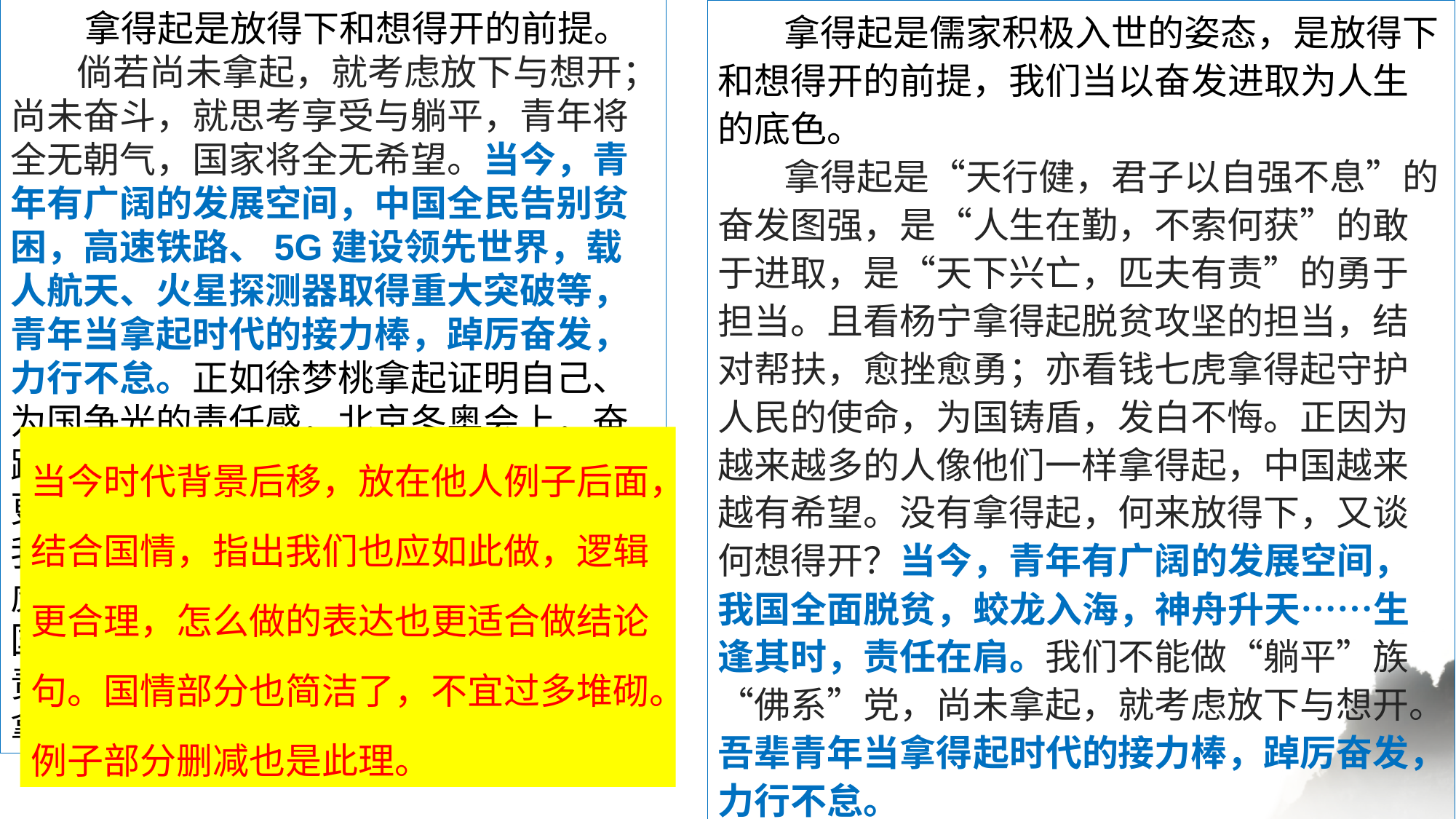

拿得起是放得下和想得开的前提。
       倘若尚未拿起，就考虑放下与想开；尚未奋斗，就思考享受与躺平，青年将全无朝气，国家将全无希望。当今，青年有广阔的发展空间，中国全民告别贫困，高速铁路、5G建设领先世界，载人航天、火星探测器取得重大突破等，青年当拿起时代的接力棒，踔厉奋发，力行不怠。正如徐梦桃拿起证明自己、为国争光的责任感，北京冬奥会上，奋跃夺冠；亦如陆鸿拿起自强自立、帮助更多残疾人的责任感，“世界吻我以痛，我却报之以歌”，身残志坚；还如钱七虎拿起守护人民保家卫国的责任感，为国铸盾六十年，发白不悔。生逢其时，责任在肩。吾辈青年应敢于拿起，勇于拿起，积极投身到时代发展浪潮中去。
       拿得起是儒家积极入世的姿态，是放得下和想得开的前提，我们当以奋发进取为人生的底色。
       拿得起是“天行健，君子以自强不息”的奋发图强，是“人生在勤，不索何获”的敢于进取，是“天下兴亡，匹夫有责”的勇于担当。且看杨宁拿得起脱贫攻坚的担当，结对帮扶，愈挫愈勇；亦看钱七虎拿得起守护人民的使命，为国铸盾，发白不悔。正因为越来越多的人像他们一样拿得起，中国越来越有希望。没有拿得起，何来放得下，又谈何想得开？当今，青年有广阔的发展空间，我国全面脱贫，蛟龙入海，神舟升天……生逢其时，责任在肩。我们不能做“躺平”族“佛系”党，尚未拿起，就考虑放下与想开。吾辈青年当拿得起时代的接力棒，踔厉奋发，力行不怠。
当今时代背景后移，放在他人例子后面，结合国情，指出我们也应如此做，逻辑更合理，怎么做的表达也更适合做结论句。国情部分也简洁了，不宜过多堆砌。例子部分删减也是此理。